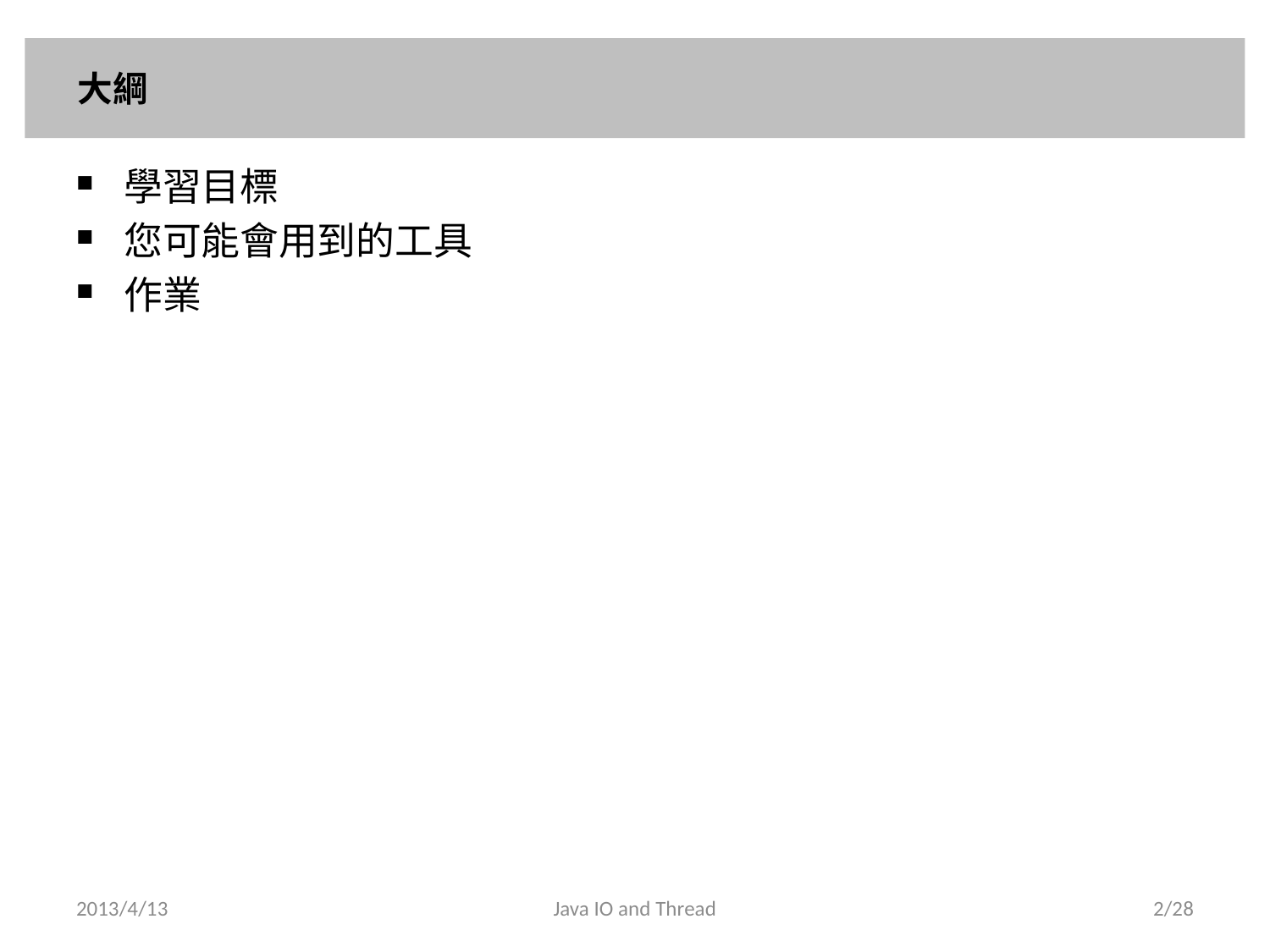

# 大綱
學習目標
您可能會用到的工具
作業
2013/4/13
Java IO and Thread
2/28